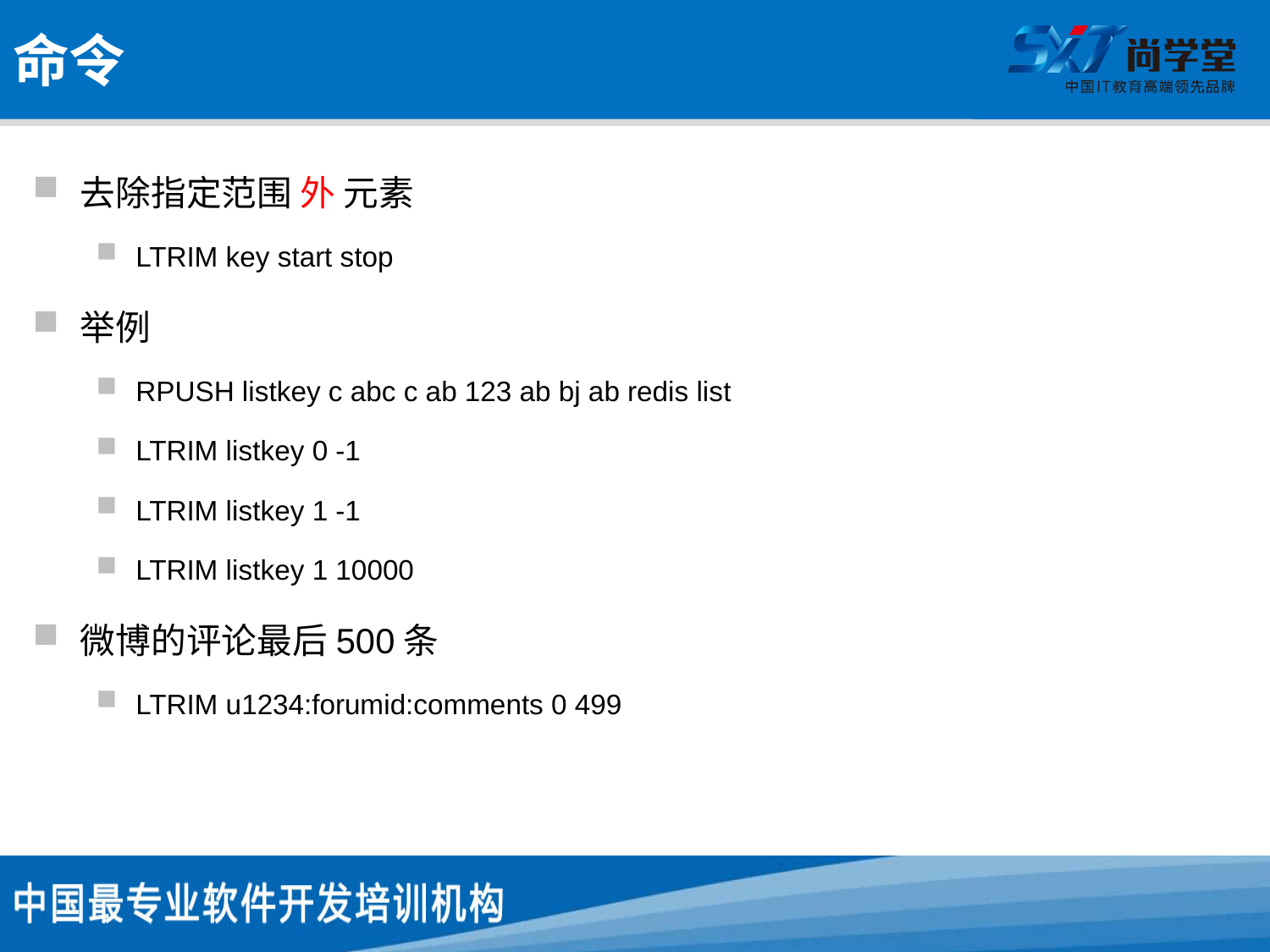

# 命令
去除指定范围 外 元素
LTRIM key start stop
举例
RPUSH listkey c abc c ab 123 ab bj ab redis list
LTRIM listkey 0 -1
LTRIM listkey 1 -1
LTRIM listkey 1 10000
微博的评论最后500条
LTRIM u1234:forumid:comments 0 499